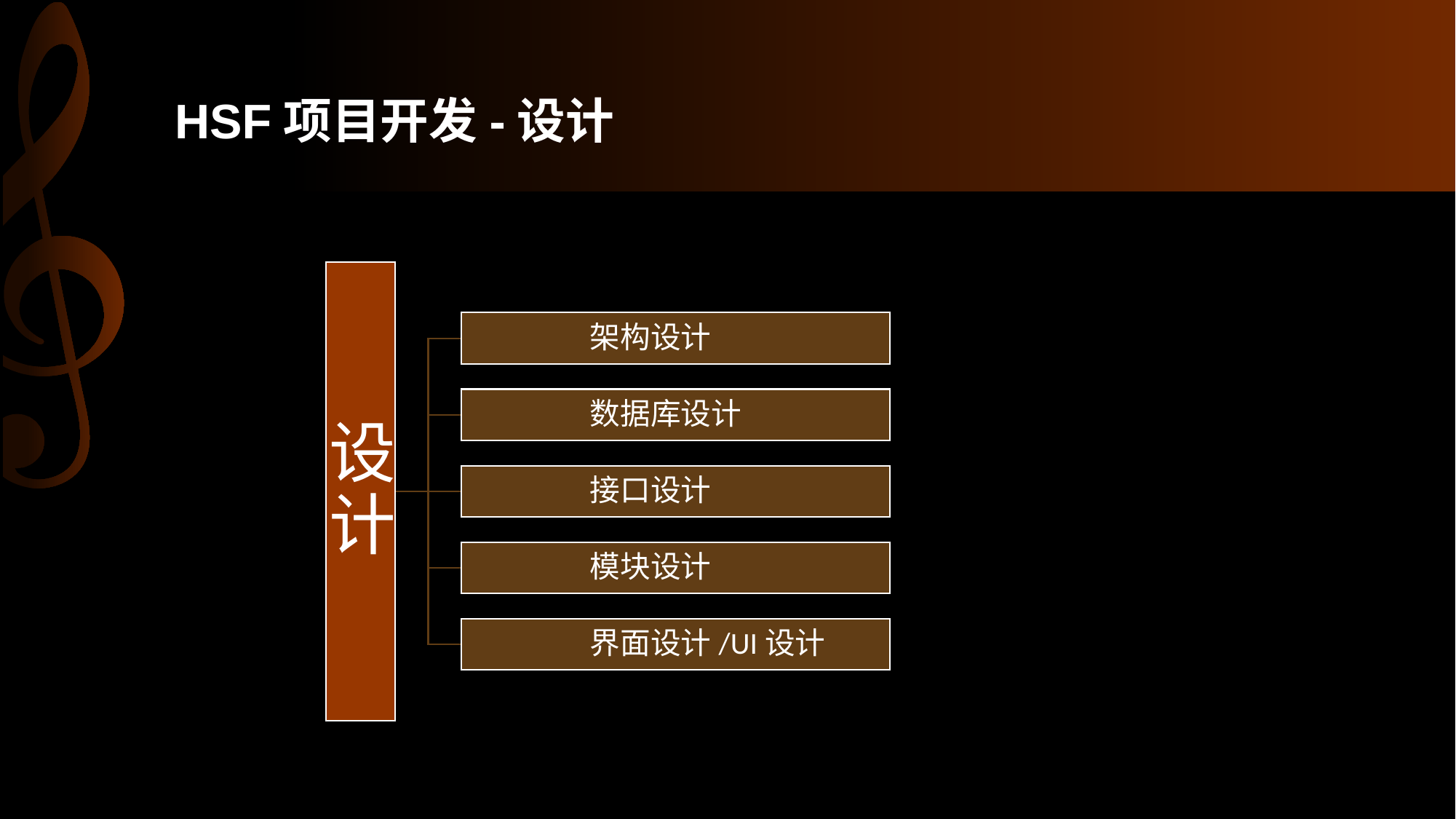

# HSF项目开发-设计

设计
架构设计
数据库设计
接口设计
模块设计
界面设计/UI设计